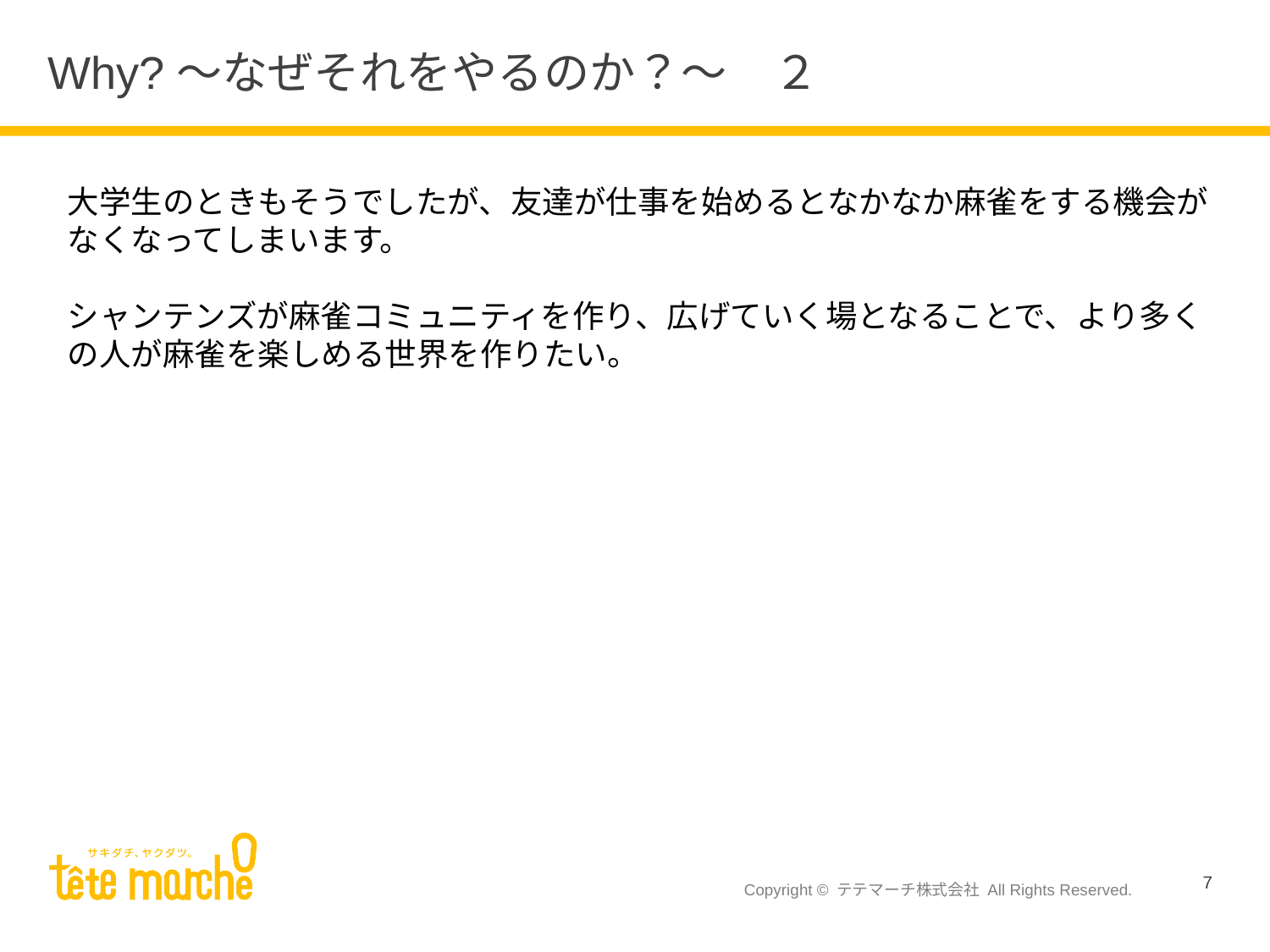

# Why?～なぜそれをやるのか？～　２
大学生のときもそうでしたが、友達が仕事を始めるとなかなか麻雀をする機会がなくなってしまいます。

シャンテンズが麻雀コミュニティを作り、広げていく場となることで、より多くの人が麻雀を楽しめる世界を作りたい。

7